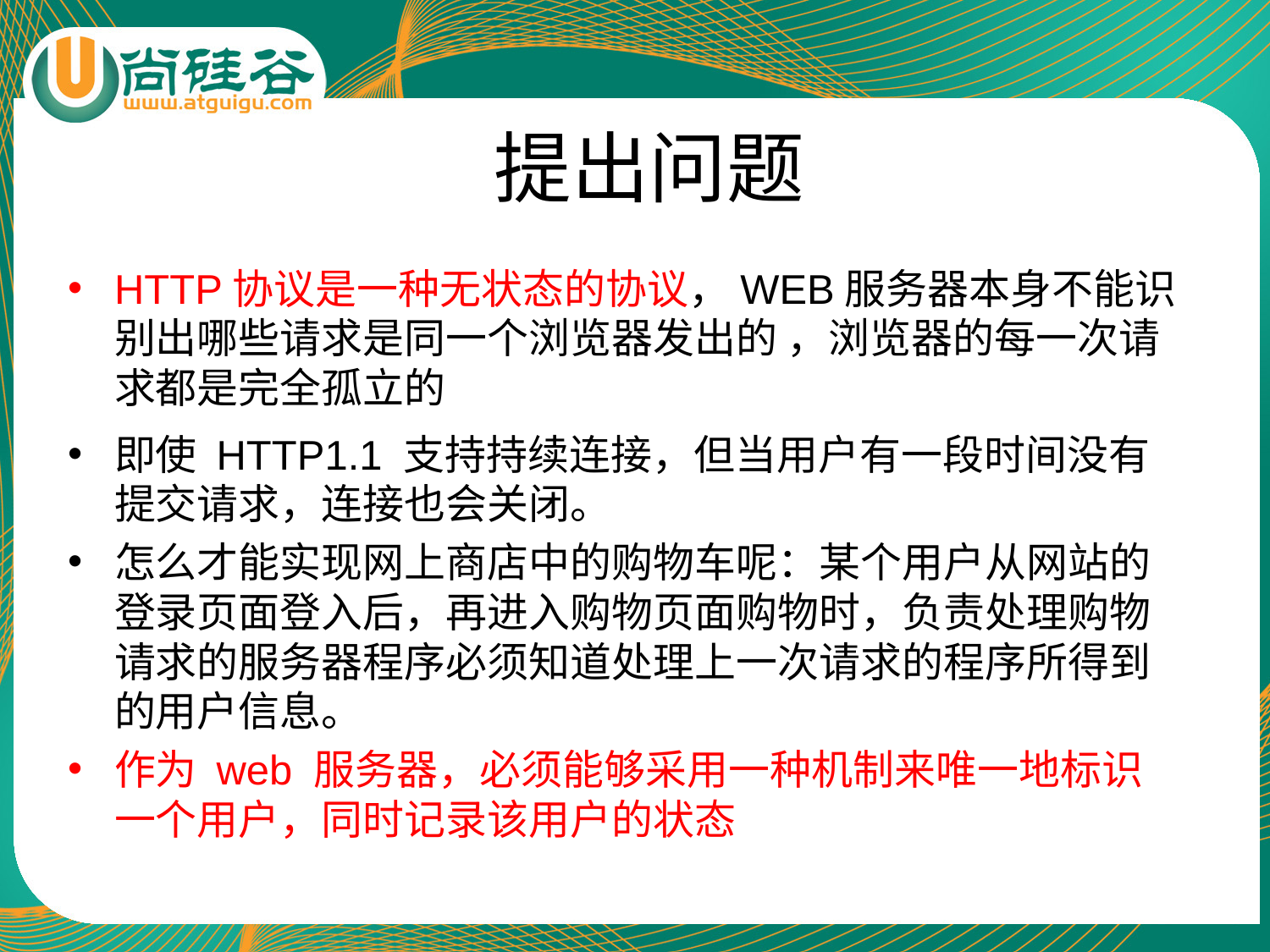

# 提出问题
HTTP协议是一种无状态的协议，WEB服务器本身不能识别出哪些请求是同一个浏览器发出的 ，浏览器的每一次请求都是完全孤立的
即使 HTTP1.1 支持持续连接，但当用户有一段时间没有提交请求，连接也会关闭。
怎么才能实现网上商店中的购物车呢：某个用户从网站的登录页面登入后，再进入购物页面购物时，负责处理购物请求的服务器程序必须知道处理上一次请求的程序所得到的用户信息。
作为 web 服务器，必须能够采用一种机制来唯一地标识一个用户，同时记录该用户的状态